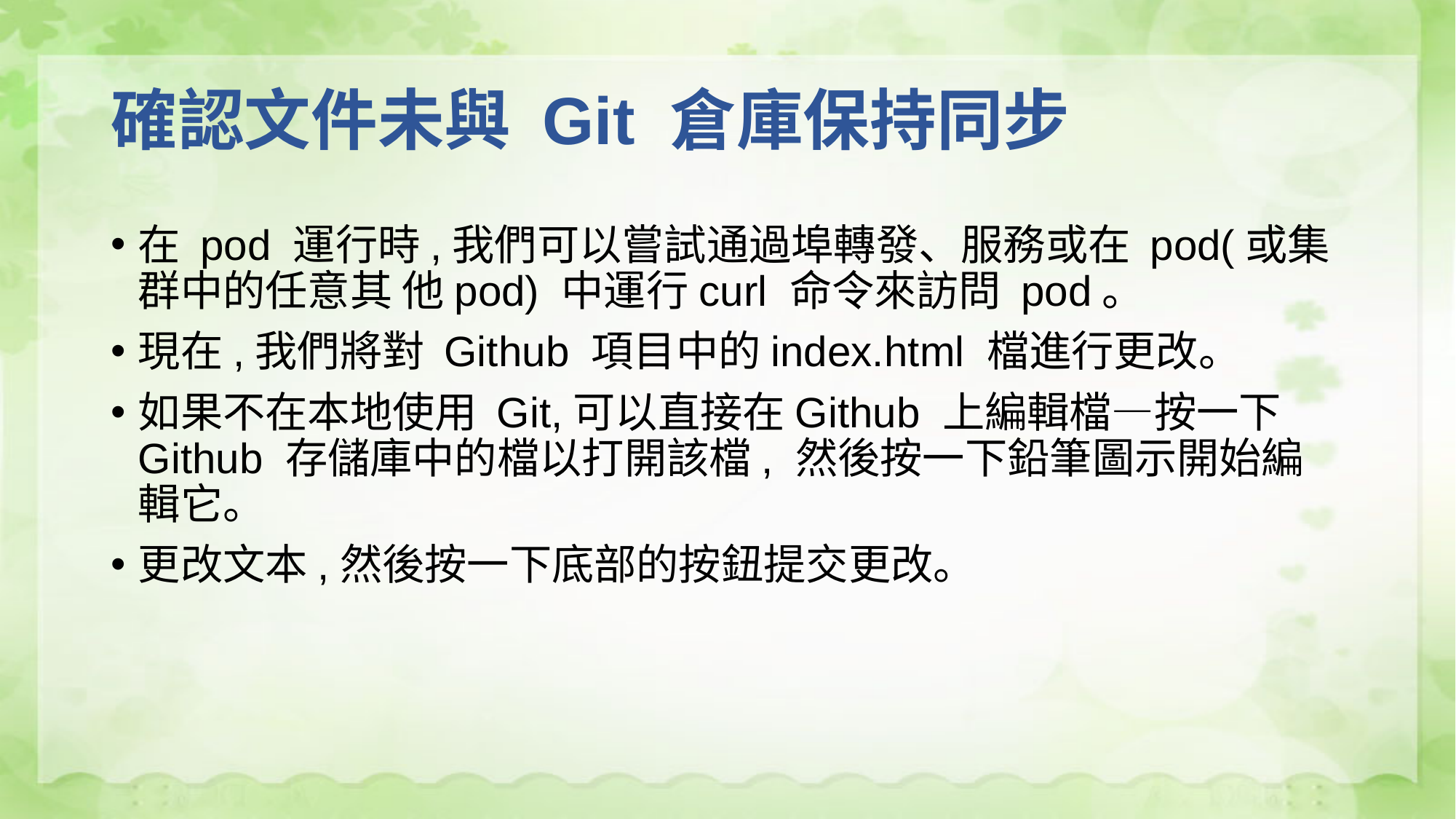

# 確認文件未與 Git 倉庫保持同步
在 pod 運行時,我們可以嘗試通過埠轉發、服務或在 pod(或集群中的任意其 他pod) 中運行curl 命令來訪問 pod。
現在,我們將對 Github 項目中的index.html 檔進行更改。
如果不在本地使用 Git,可以直接在Github 上編輯檔—按一下 Github 存儲庫中的檔以打開該檔, 然後按一下鉛筆圖示開始編輯它。
更改文本,然後按一下底部的按鈕提交更改。